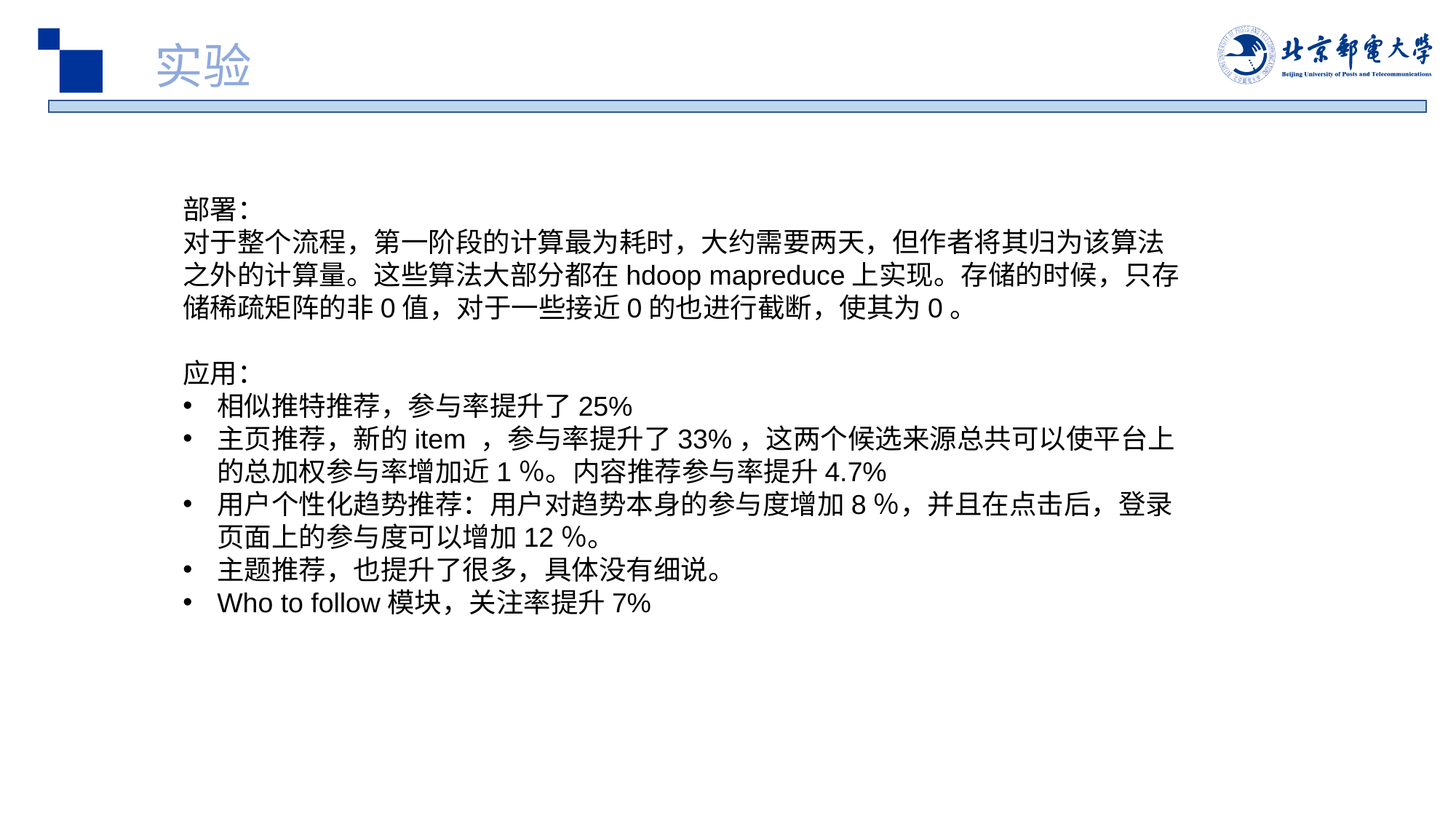

实验

部署：
对于整个流程，第一阶段的计算最为耗时，大约需要两天，但作者将其归为该算法之外的计算量。这些算法大部分都在hdoop mapreduce上实现。存储的时候，只存储稀疏矩阵的非0值，对于一些接近0的也进行截断，使其为0。

应用：
相似推特推荐，参与率提升了25%
主页推荐，新的item ，参与率提升了33%，这两个候选来源总共可以使平台上的总加权参与率增加近1％。内容推荐参与率提升4.7%
用户个性化趋势推荐：用户对趋势本身的参与度增加8％，并且在点击后，登录页面上的参与度可以增加12％。
主题推荐，也提升了很多，具体没有细说。
Who to follow模块，关注率提升7%